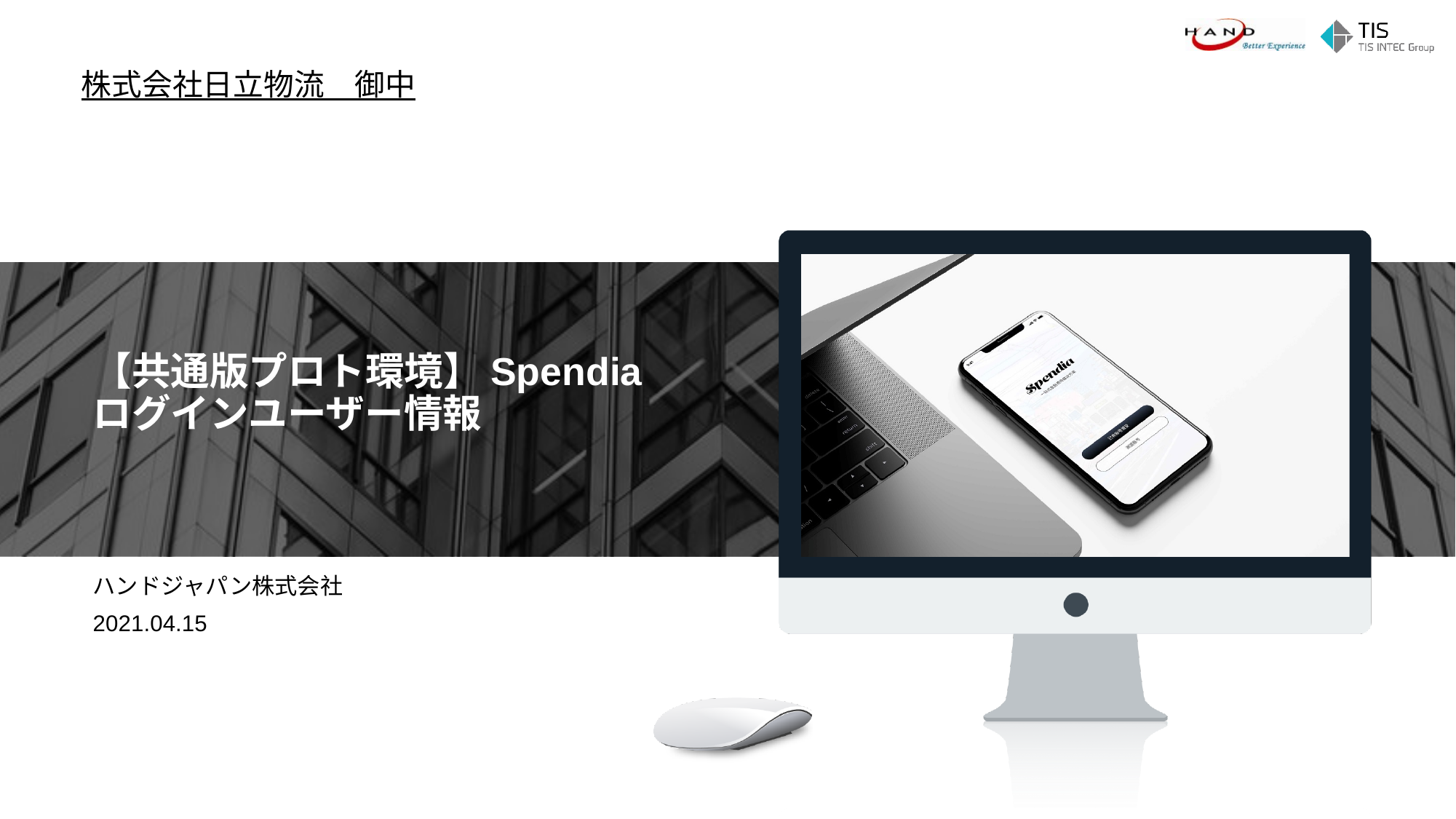

株式会社日立物流　御中
# 【共通版プロト環境】Spendia ログインユーザー情報
ハンドジャパン株式会社
2021.04.15